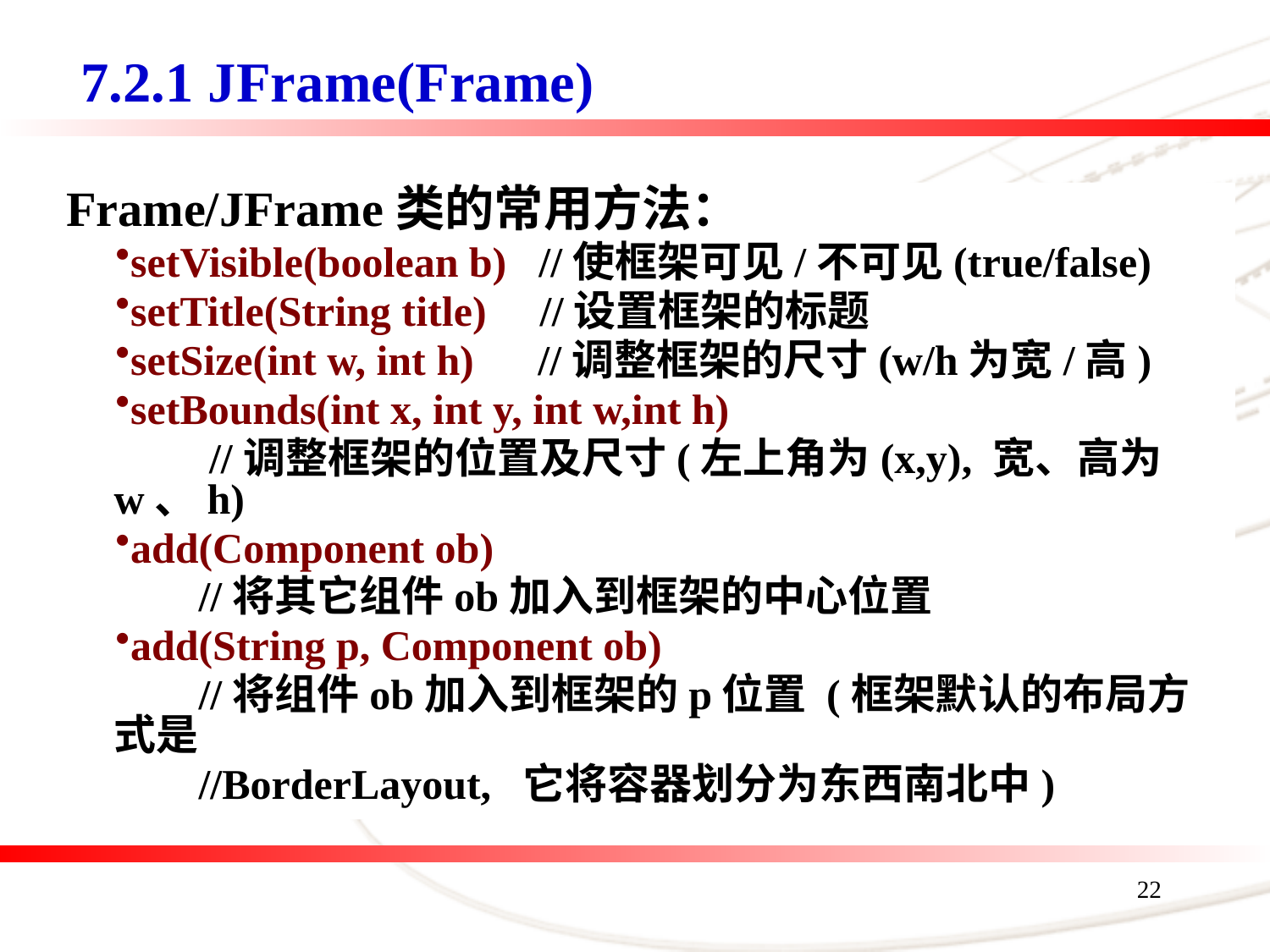

7.2.1 JFrame(Frame)
Frame/JFrame类的常用方法：
setVisible(boolean b)   //使框架可见/不可见(true/false)
setTitle(String title)     //设置框架的标题
setSize(int w, int h)      //调整框架的尺寸(w/h为宽/高)
setBounds(int x, int y, int w,int h)
         //调整框架的位置及尺寸(左上角为(x,y), 宽、高为w、h)
add(Component ob)
        //将其它组件ob加入到框架的中心位置
add(String p, Component ob)
        //将组件ob加入到框架的p位置 (框架默认的布局方式是
        //BorderLayout,  它将容器划分为东西南北中)
22